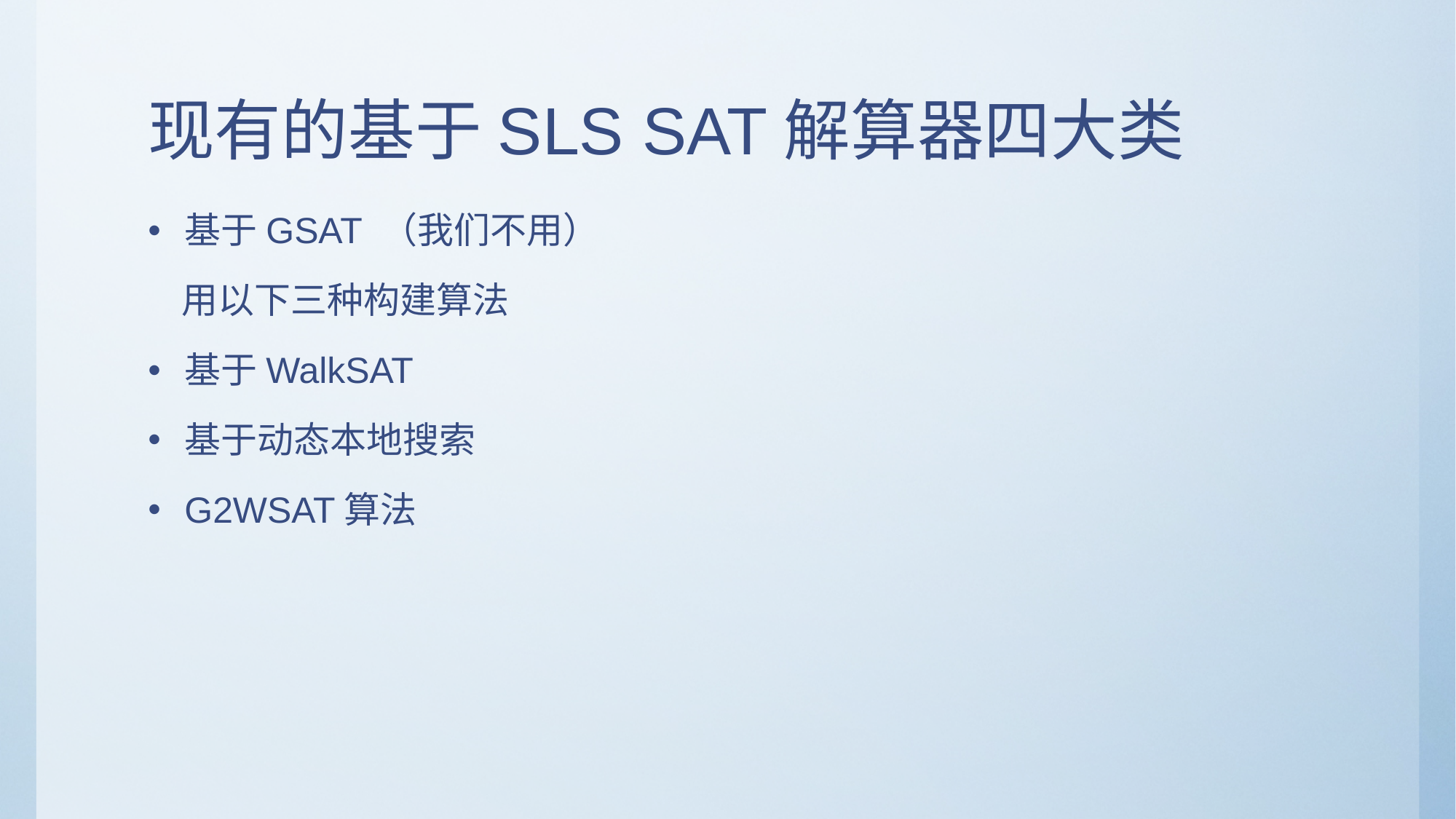

# 现有的基于SLS SAT解算器四大类
基于GSAT （我们不用）
   用以下三种构建算法
基于WalkSAT
基于动态本地搜索
G2WSAT算法